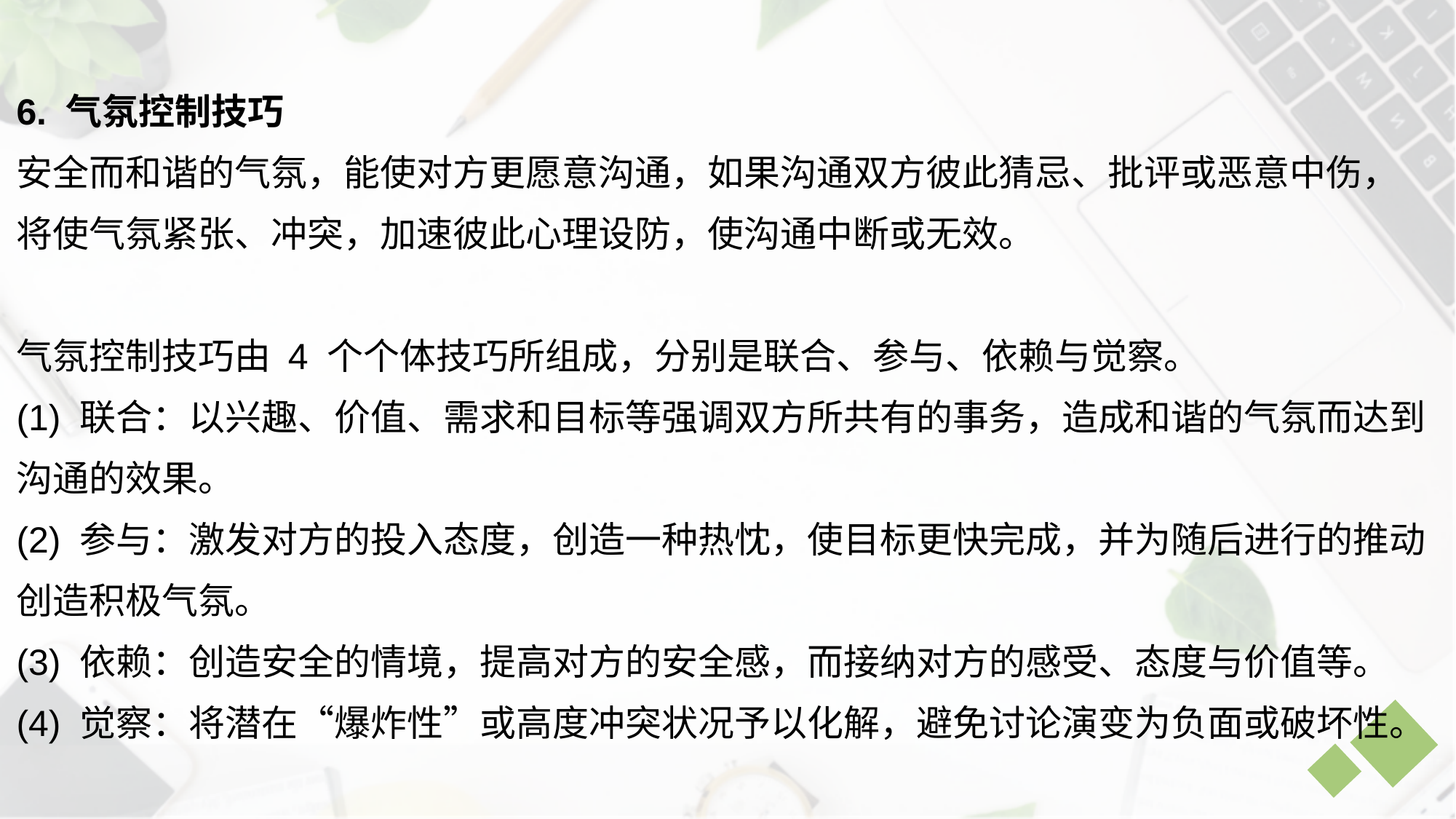

6. 气氛控制技巧
安全而和谐的气氛，能使对方更愿意沟通，如果沟通双方彼此猜忌、批评或恶意中伤，将使气氛紧张、冲突，加速彼此心理设防，使沟通中断或无效。

气氛控制技巧由 4 个个体技巧所组成，分别是联合、参与、依赖与觉察。
(1) 联合：以兴趣、价值、需求和目标等强调双方所共有的事务，造成和谐的气氛而达到沟通的效果。
(2) 参与：激发对方的投入态度，创造一种热忱，使目标更快完成，并为随后进行的推动创造积极气氛。
(3) 依赖：创造安全的情境，提高对方的安全感，而接纳对方的感受、态度与价值等。
(4) 觉察：将潜在“爆炸性”或高度冲突状况予以化解，避免讨论演变为负面或破坏性。